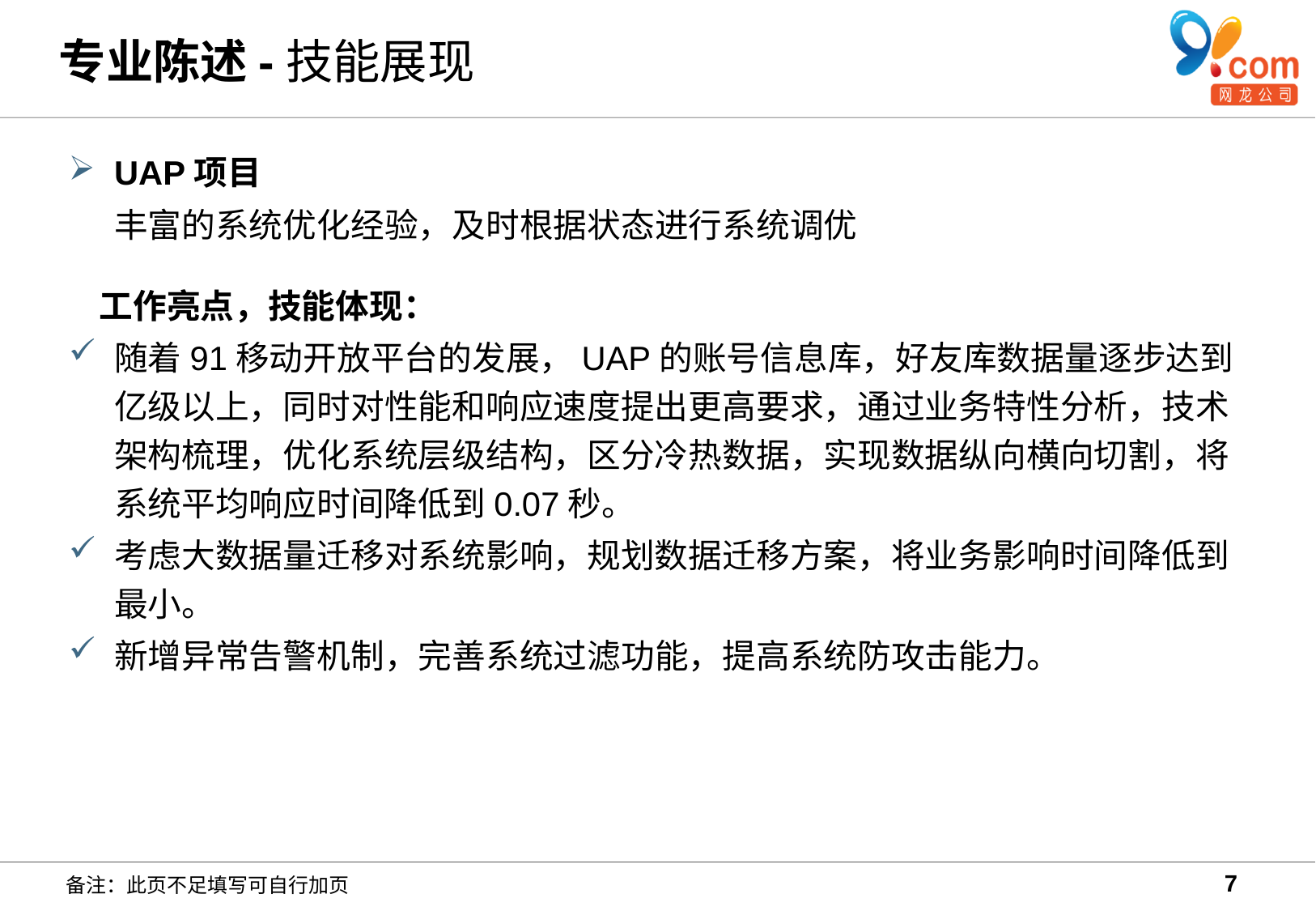

# 专业陈述-技能展现
UAP项目
	丰富的系统优化经验，及时根据状态进行系统调优

   工作亮点，技能体现：
随着91移动开放平台的发展，UAP的账号信息库，好友库数据量逐步达到亿级以上，同时对性能和响应速度提出更高要求，通过业务特性分析，技术架构梳理，优化系统层级结构，区分冷热数据，实现数据纵向横向切割，将系统平均响应时间降低到0.07秒。
考虑大数据量迁移对系统影响，规划数据迁移方案，将业务影响时间降低到最小。
新增异常告警机制，完善系统过滤功能，提高系统防攻击能力。

7
备注：此页不足填写可自行加页